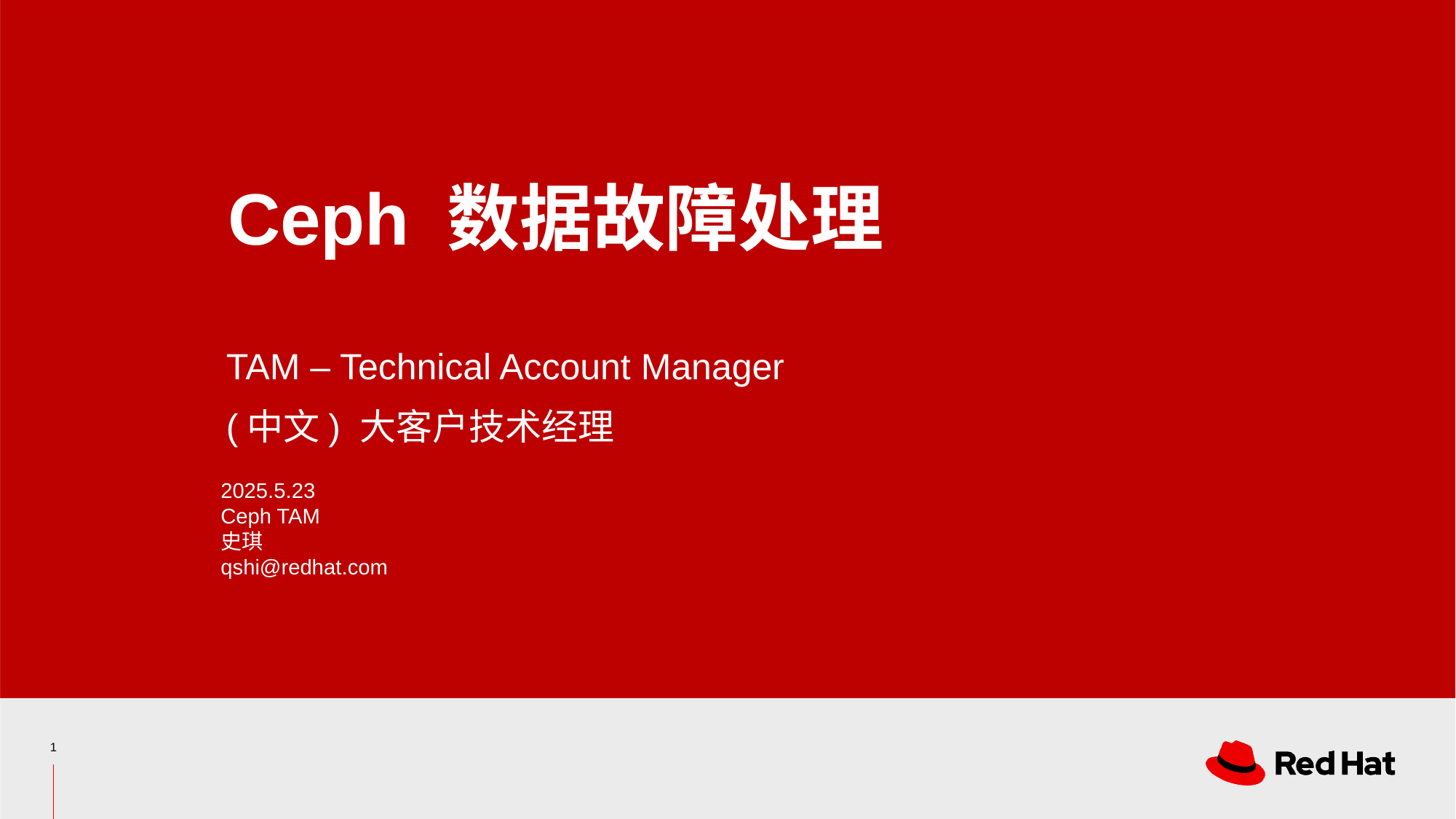

# Ceph 数据故障处理
TAM – Technical Account Manager
(中文) 大客户技术经理
2025.5.23
Ceph TAM
史琪
qshi@redhat.com
1